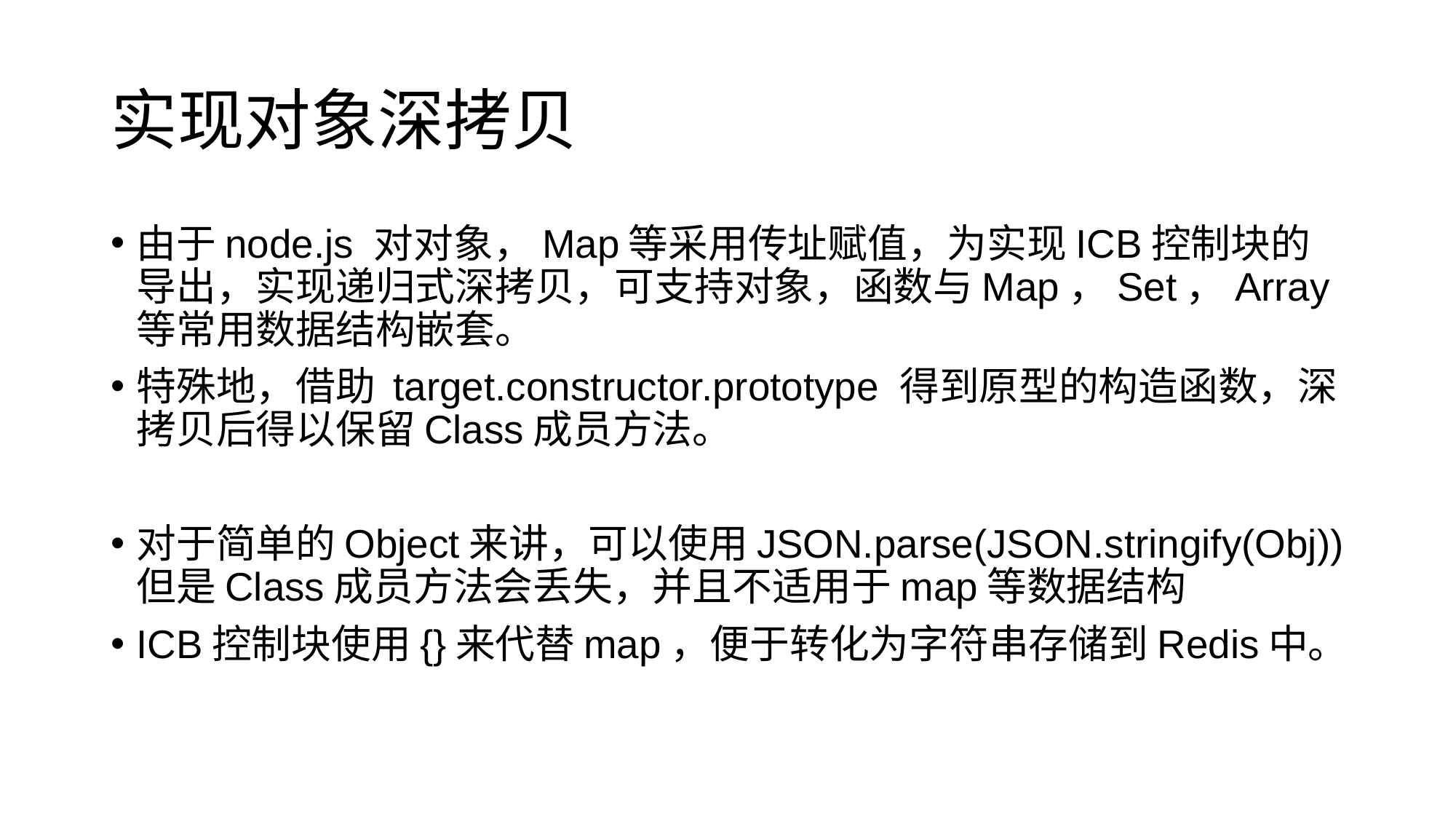

# 实现对象深拷贝
由于node.js 对对象，Map等采用传址赋值，为实现ICB控制块的导出，实现递归式深拷贝，可支持对象，函数与Map，Set，Array等常用数据结构嵌套。
特殊地，借助 target.constructor.prototype 得到原型的构造函数，深拷贝后得以保留Class成员方法。

对于简单的Object来讲，可以使用JSON.parse(JSON.stringify(Obj))但是Class成员方法会丢失，并且不适用于map等数据结构
ICB控制块使用{}来代替map，便于转化为字符串存储到Redis中。